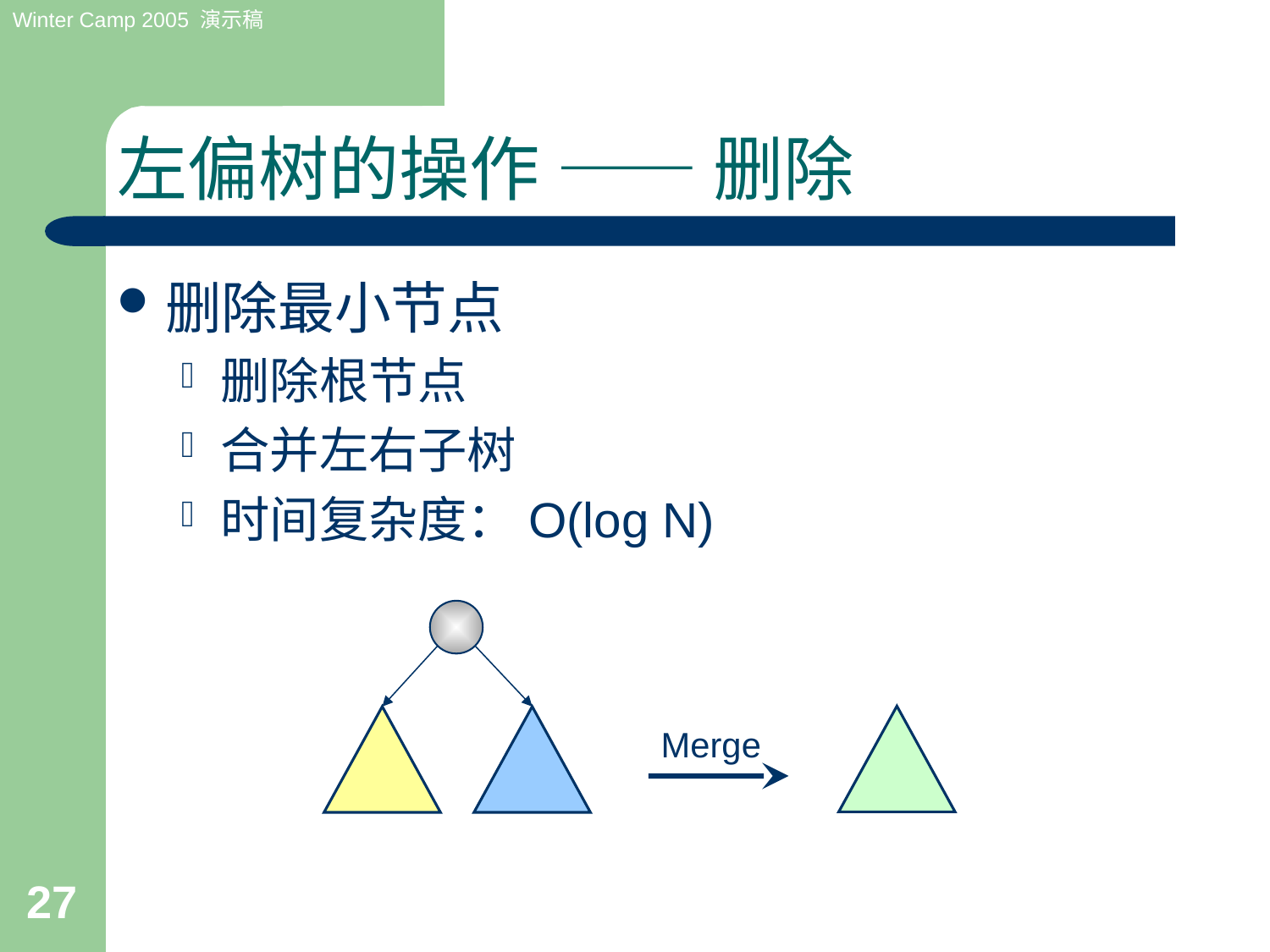

# 左偏树的操作 —— 删除
删除最小节点
删除根节点
合并左右子树
时间复杂度：O(log N)

Merge

27